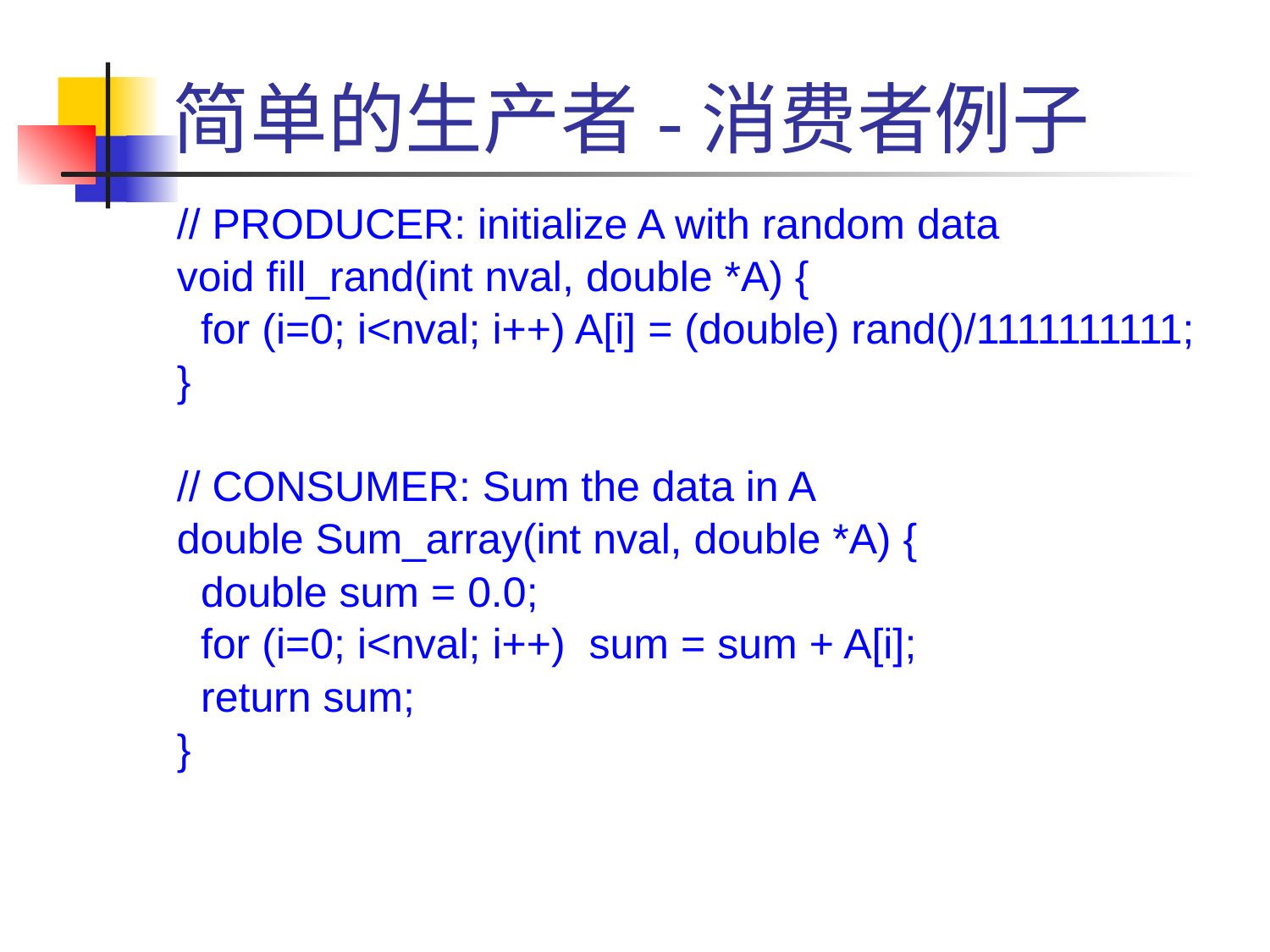

# 简单的生产者-消费者例子
// PRODUCER: initialize A with random data
void fill_rand(int nval, double *A) {
  for (i=0; i<nval; i++) A[i] = (double) rand()/1111111111;
}

// CONSUMER: Sum the data in A
double Sum_array(int nval, double *A) {
  double sum = 0.0;
  for (i=0; i<nval; i++)  sum = sum + A[i];
  return sum;
}